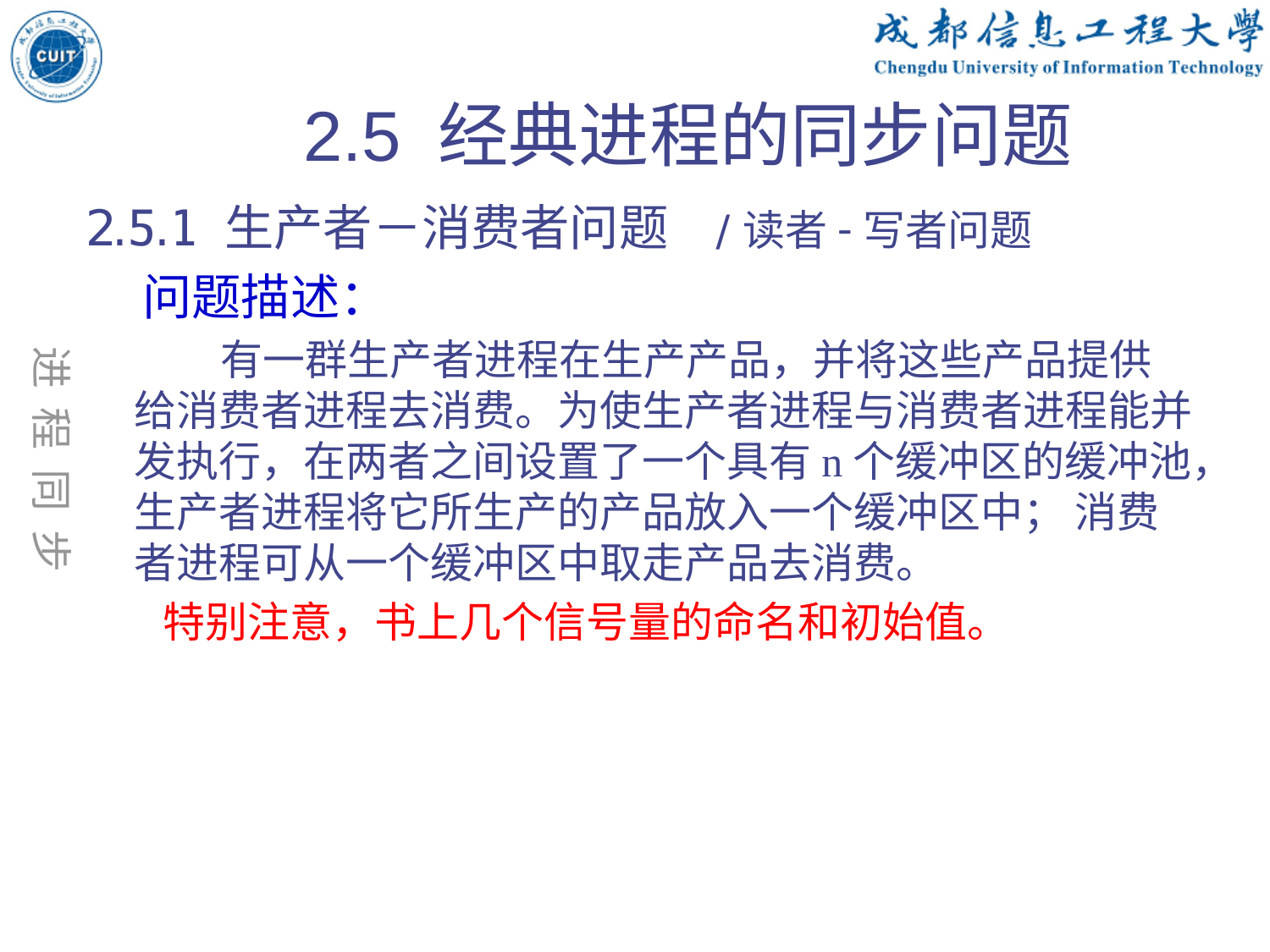

2.5 经典进程的同步问题
 进  程  同  步
2.5.1 生产者－消费者问题    /读者-写者问题
    问题描述：
             有一群生产者进程在生产产品，并将这些产品提供给消费者进程去消费。为使生产者进程与消费者进程能并发执行，在两者之间设置了一个具有n个缓冲区的缓冲池，生产者进程将它所生产的产品放入一个缓冲区中； 消费者进程可从一个缓冲区中取走产品去消费。
       特别注意，书上几个信号量的命名和初始值。